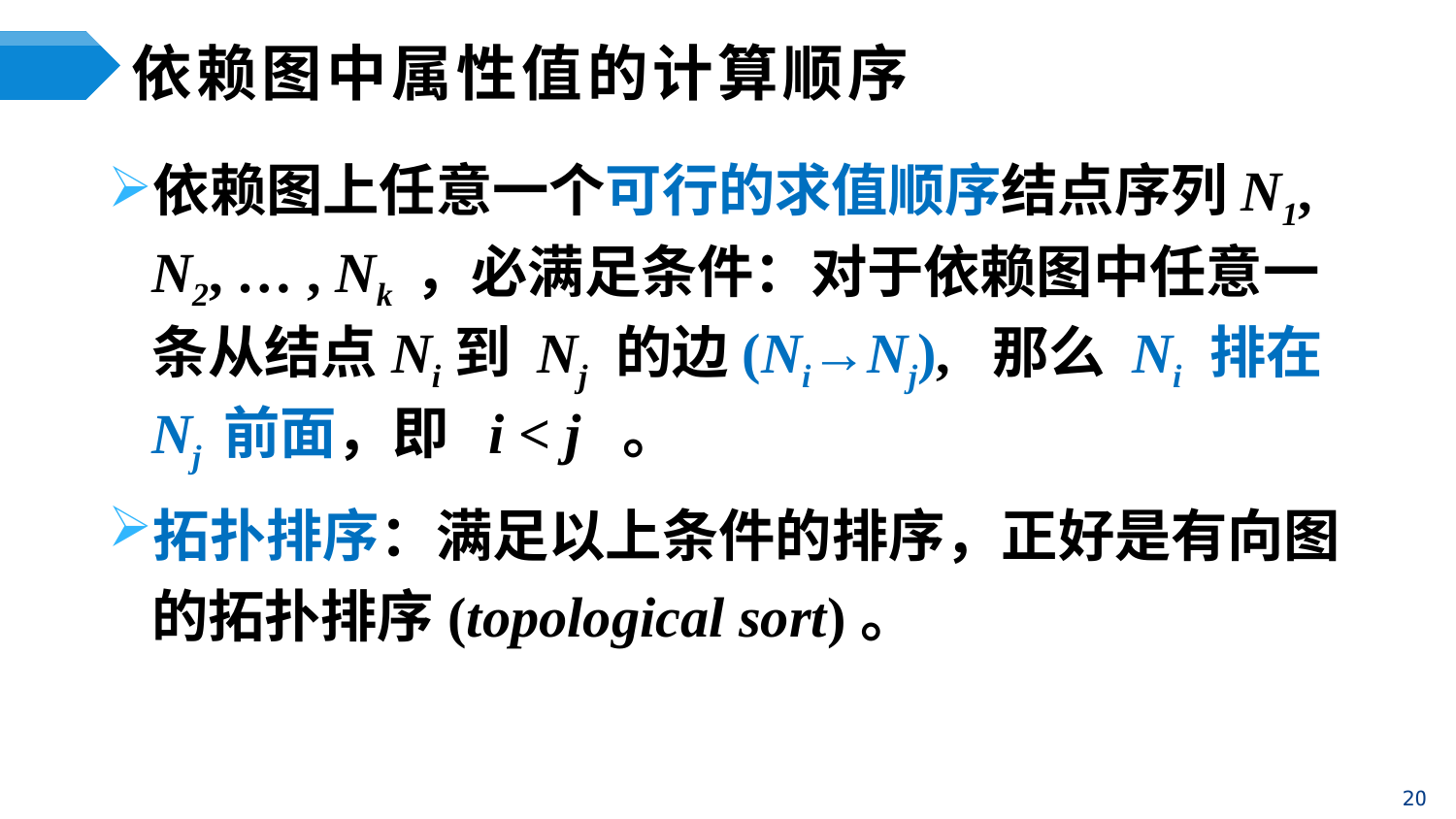

# 依赖图中属性值的计算顺序
依赖图上任意一个可行的求值顺序结点序列N1, N2, … , Nk ，必满足条件：对于依赖图中任意一条从结点Ni到 Nj 的边(Ni→Nj),  那么 Ni 排在Nj 前面，即  i < j  。
拓扑排序：满足以上条件的排序，正好是有向图的拓扑排序(topological sort)。
20